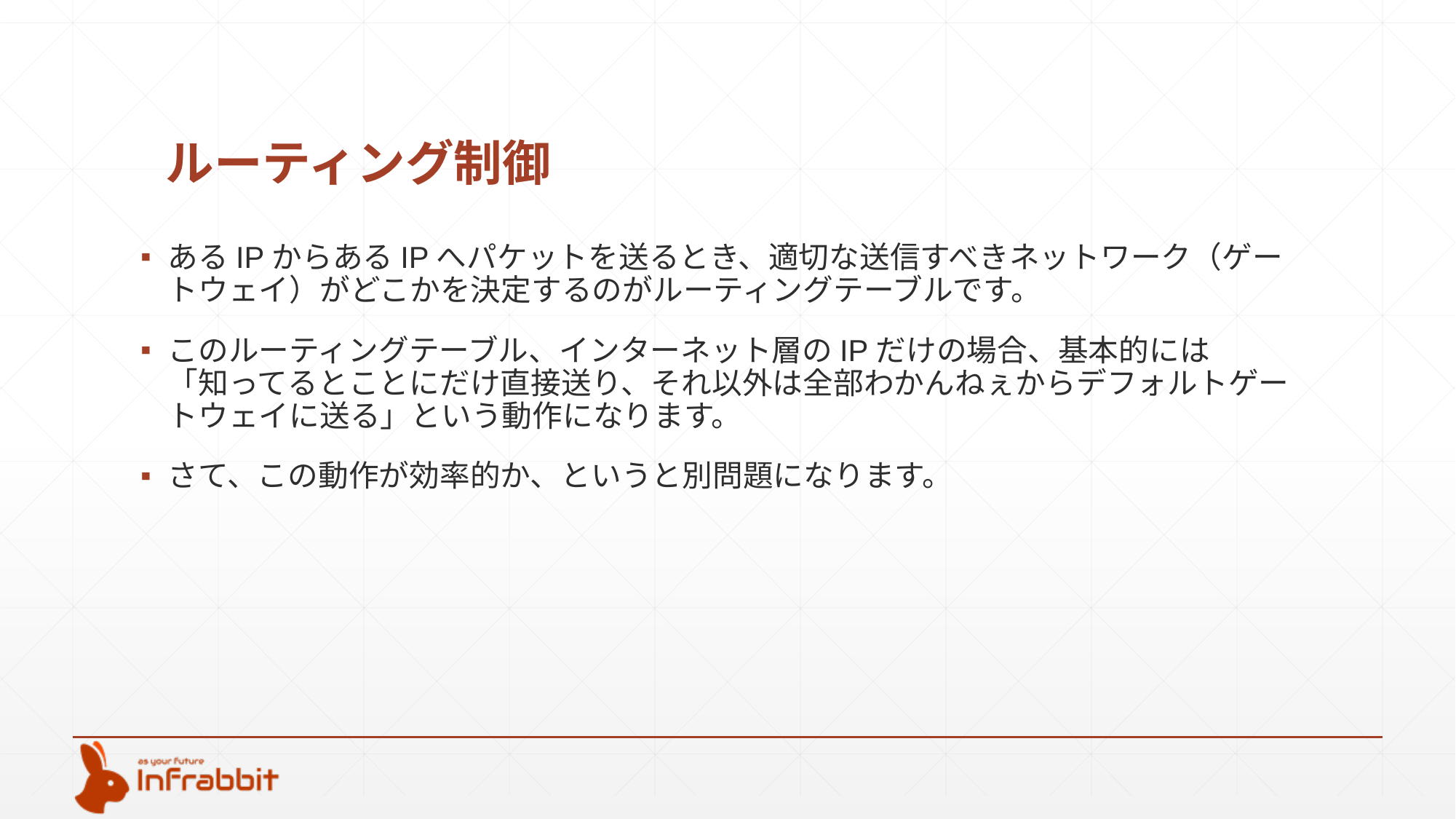

# ルーティング制御
あるIPからあるIPへパケットを送るとき、適切な送信すべきネットワーク（ゲートウェイ）がどこかを決定するのがルーティングテーブルです。
このルーティングテーブル、インターネット層のIPだけの場合、基本的には「知ってるとことにだけ直接送り、それ以外は全部わかんねぇからデフォルトゲートウェイに送る」という動作になります。
さて、この動作が効率的か、というと別問題になります。